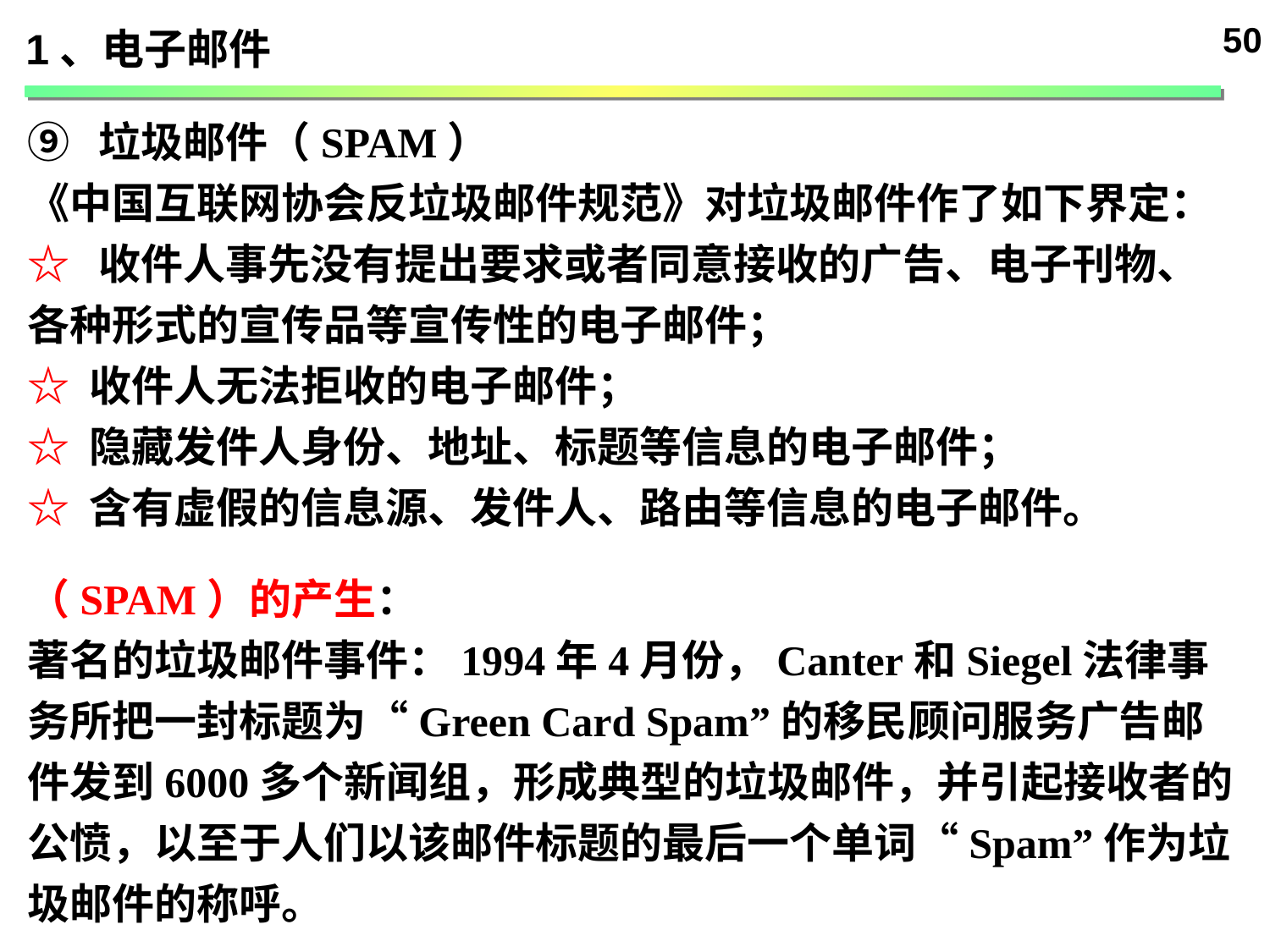

50
1、电子邮件

⑨  垃圾邮件（SPAM）
《中国互联网协会反垃圾邮件规范》对垃圾邮件作了如下界定：
☆  收件人事先没有提出要求或者同意接收的广告、电子刊物、各种形式的宣传品等宣传性的电子邮件；
☆ 收件人无法拒收的电子邮件；
☆ 隐藏发件人身份、地址、标题等信息的电子邮件；
☆ 含有虚假的信息源、发件人、路由等信息的电子邮件。

（SPAM）的产生：
著名的垃圾邮件事件：1994年4月份，Canter和Siegel法律事务所把一封标题为“Green Card Spam”的移民顾问服务广告邮件发到6000多个新闻组，形成典型的垃圾邮件，并引起接收者的公愤，以至于人们以该邮件标题的最后一个单词“Spam”作为垃圾邮件的称呼。